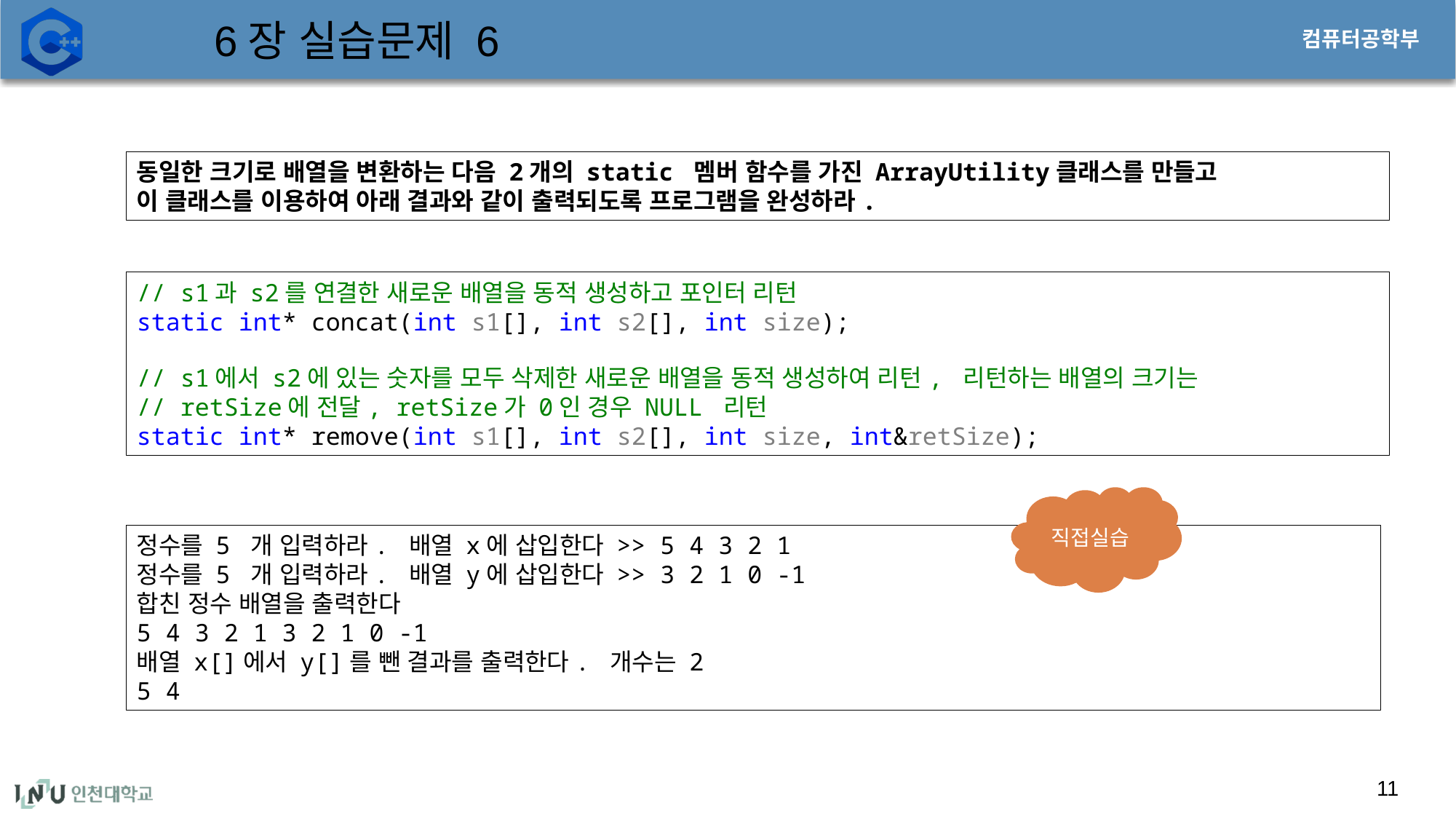

# 6장 실습문제 6
동일한 크기로 배열을 변환하는 다음 2개의 static 멤버 함수를 가진 ArrayUtility클래스를 만들고
이 클래스를 이용하여 아래 결과와 같이 출력되도록 프로그램을 완성하라.
// s1과 s2를 연결한 새로운 배열을 동적 생성하고 포인터 리턴
static int* concat(int s1[], int s2[], int size);
// s1에서 s2에 있는 숫자를 모두 삭제한 새로운 배열을 동적 생성하여 리턴, 리턴하는 배열의 크기는
// retSize에 전달, retSize가 0인 경우 NULL 리턴
static int* remove(int s1[], int s2[], int size, int&retSize);
직접실습
정수를 5 개 입력하라. 배열 x에 삽입한다 >> 5 4 3 2 1
정수를 5 개 입력하라. 배열 y에 삽입한다 >> 3 2 1 0 -1
합친 정수 배열을 출력한다
5 4 3 2 1 3 2 1 0 -1
배열 x[]에서 y[]를 뺀 결과를 출력한다. 개수는 2
5 4